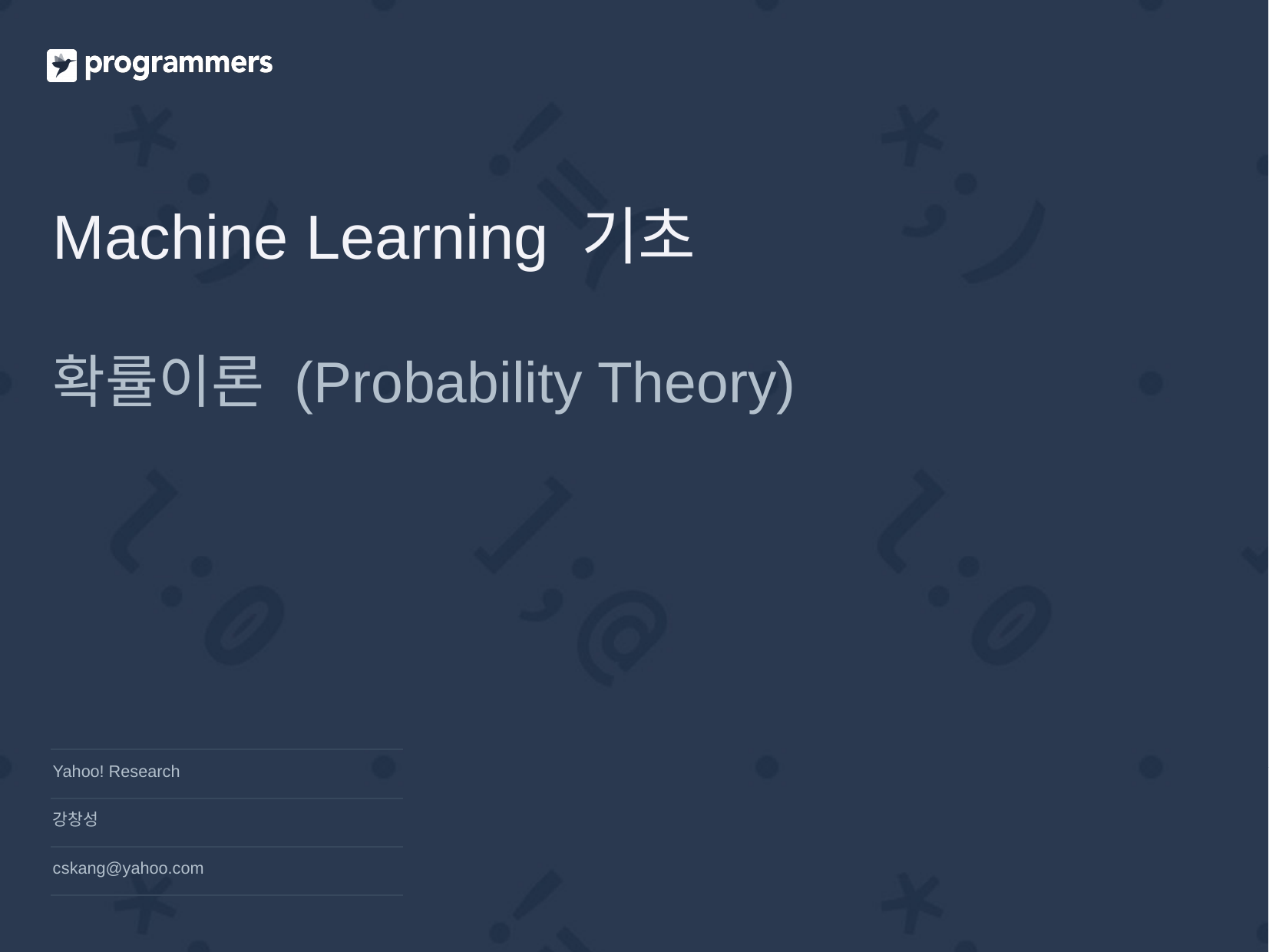

# Machine Learning 기초
확률이론 (Probability Theory)
Yahoo! Research
강창성
cskang@yahoo.com